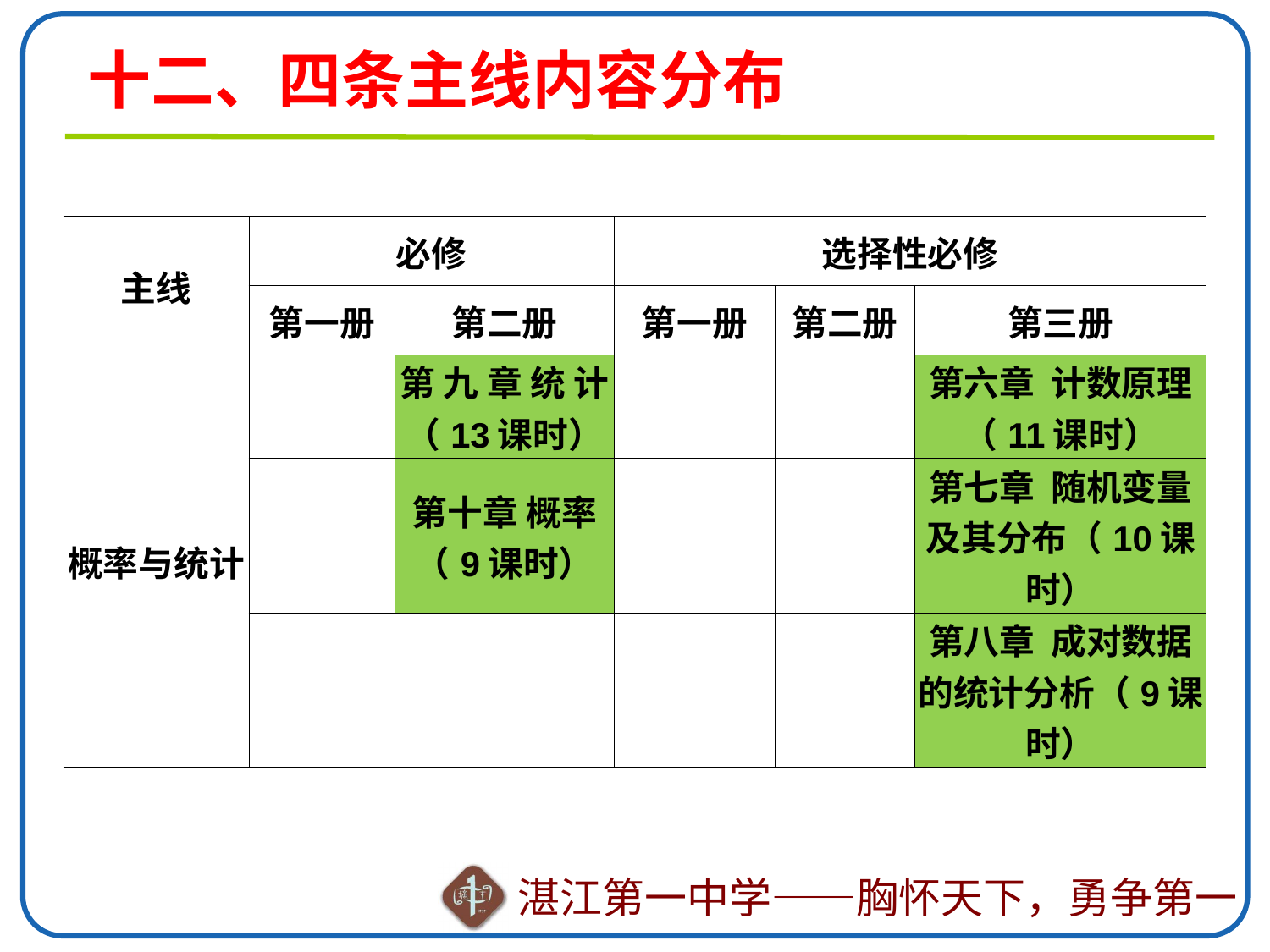

# 十二、四条主线内容分布
| 主线 | 必修 |  | 选择性必修 |  |  |
| --- | --- | --- | --- | --- | --- |
|  | 第一册 | 第二册 | 第一册 | 第二册 | 第三册 |
| 概率与统计 |  | 第 九 章 统 计（13课时） |  |  | 第六章 计数原理（11课时） |
|  |  | 第十章 概率（9课时） |  |  | 第七章 随机变量及其分布（10课时） |
|  |  |  |  |  | 第八章 成对数据的统计分析（9课时） |
50